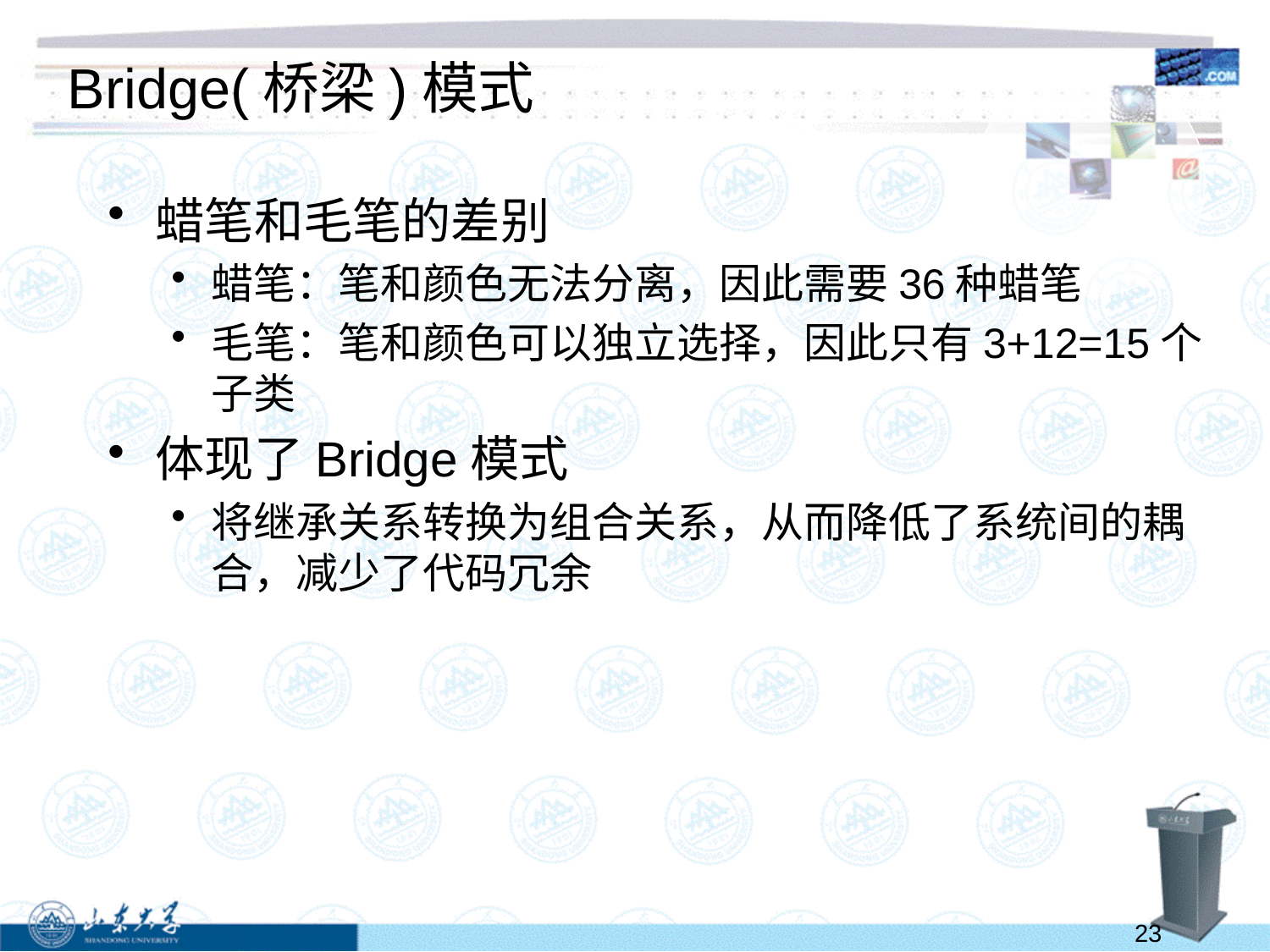

# Bridge(桥梁)模式
蜡笔和毛笔的差别
蜡笔：笔和颜色无法分离，因此需要36种蜡笔
毛笔：笔和颜色可以独立选择，因此只有3+12=15个子类
体现了Bridge模式
将继承关系转换为组合关系，从而降低了系统间的耦合，减少了代码冗余
23